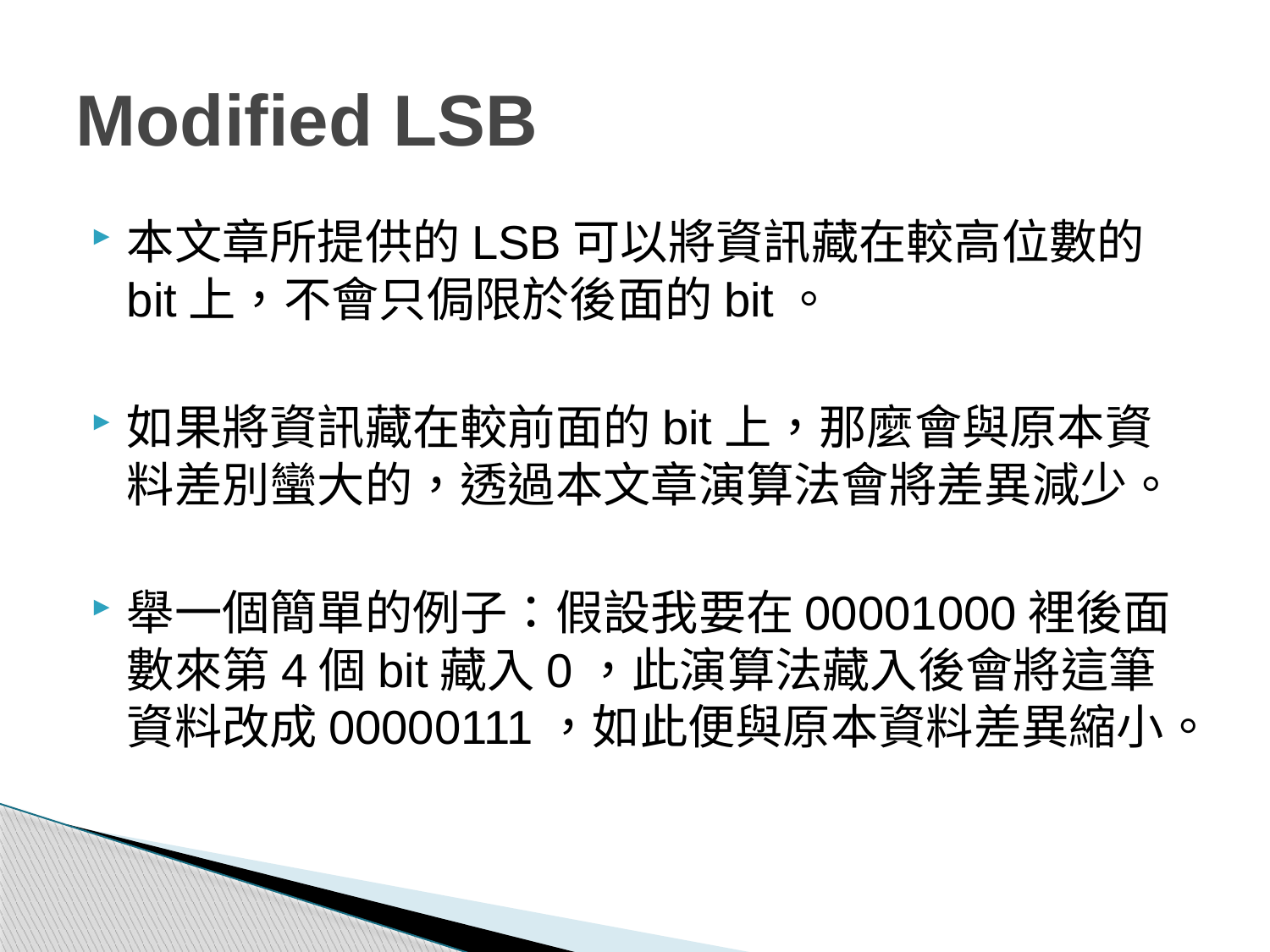

# Modified LSB
本文章所提供的LSB可以將資訊藏在較高位數的bit上，不會只侷限於後面的bit。

如果將資訊藏在較前面的bit上，那麼會與原本資料差別蠻大的，透過本文章演算法會將差異減少。

舉一個簡單的例子：假設我要在00001000裡後面數來第4個bit藏入0，此演算法藏入後會將這筆資料改成00000111，如此便與原本資料差異縮小。